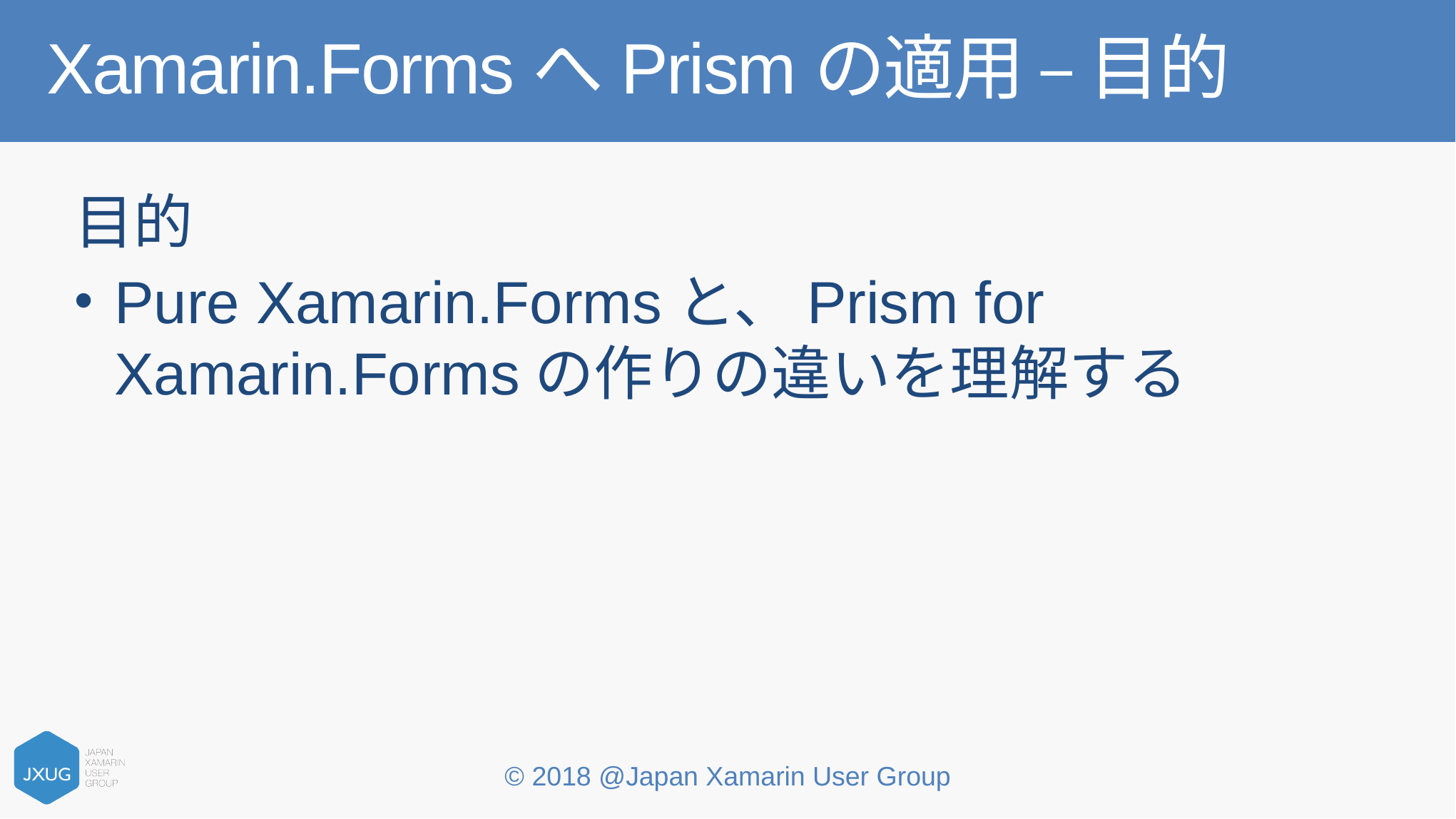

# Xamarin.FormsへPrismの適用 – 目的
目的
Pure Xamarin.Formsと、Prism for Xamarin.Formsの作りの違いを理解する